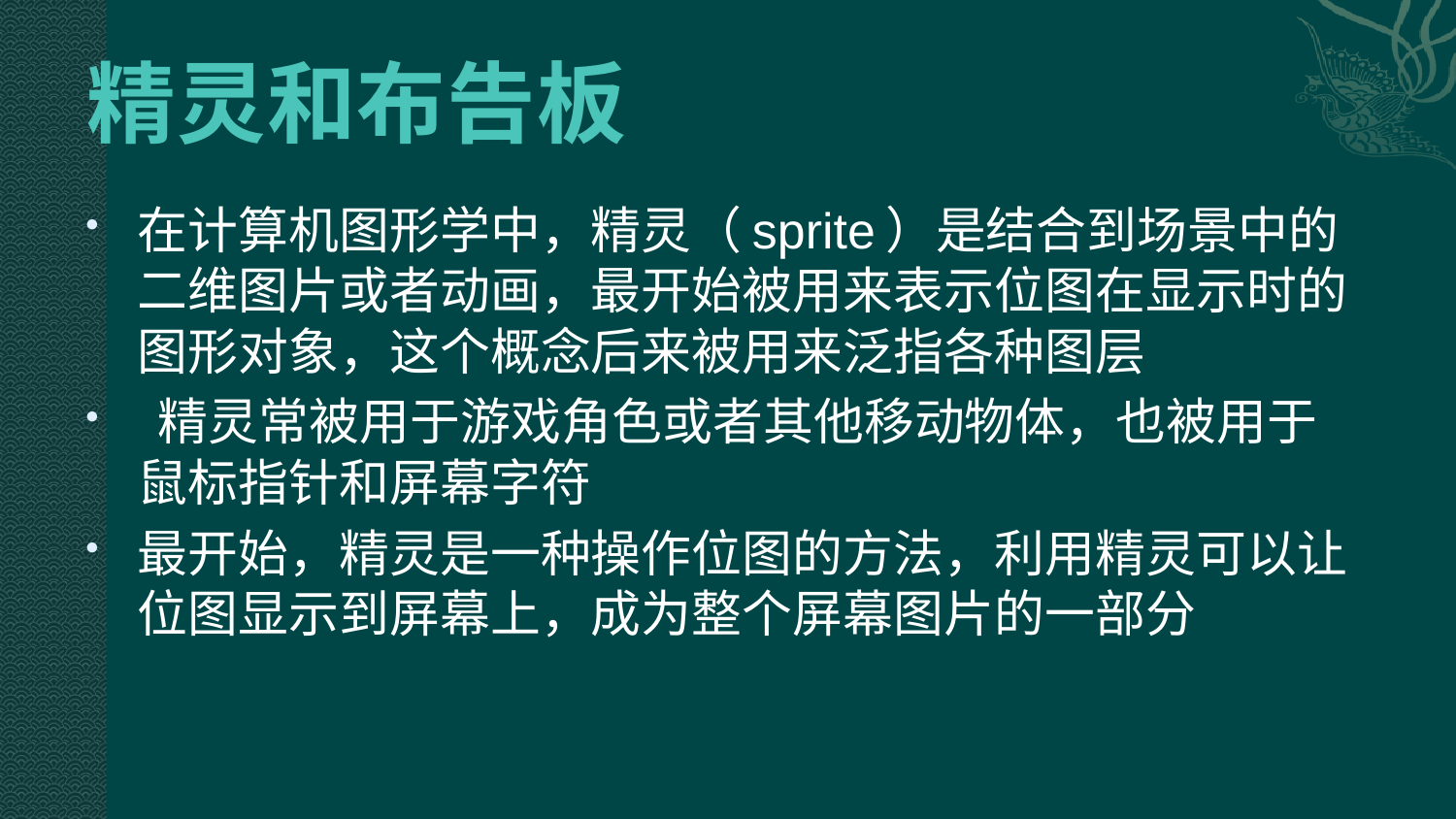

# 精灵和布告板
在计算机图形学中，精灵（sprite）是结合到场景中的二维图片或者动画，最开始被用来表示位图在显示时的图形对象，这个概念后来被用来泛指各种图层
 精灵常被用于游戏角色或者其他移动物体，也被用于鼠标指针和屏幕字符
最开始，精灵是一种操作位图的方法，利用精灵可以让位图显示到屏幕上，成为整个屏幕图片的一部分